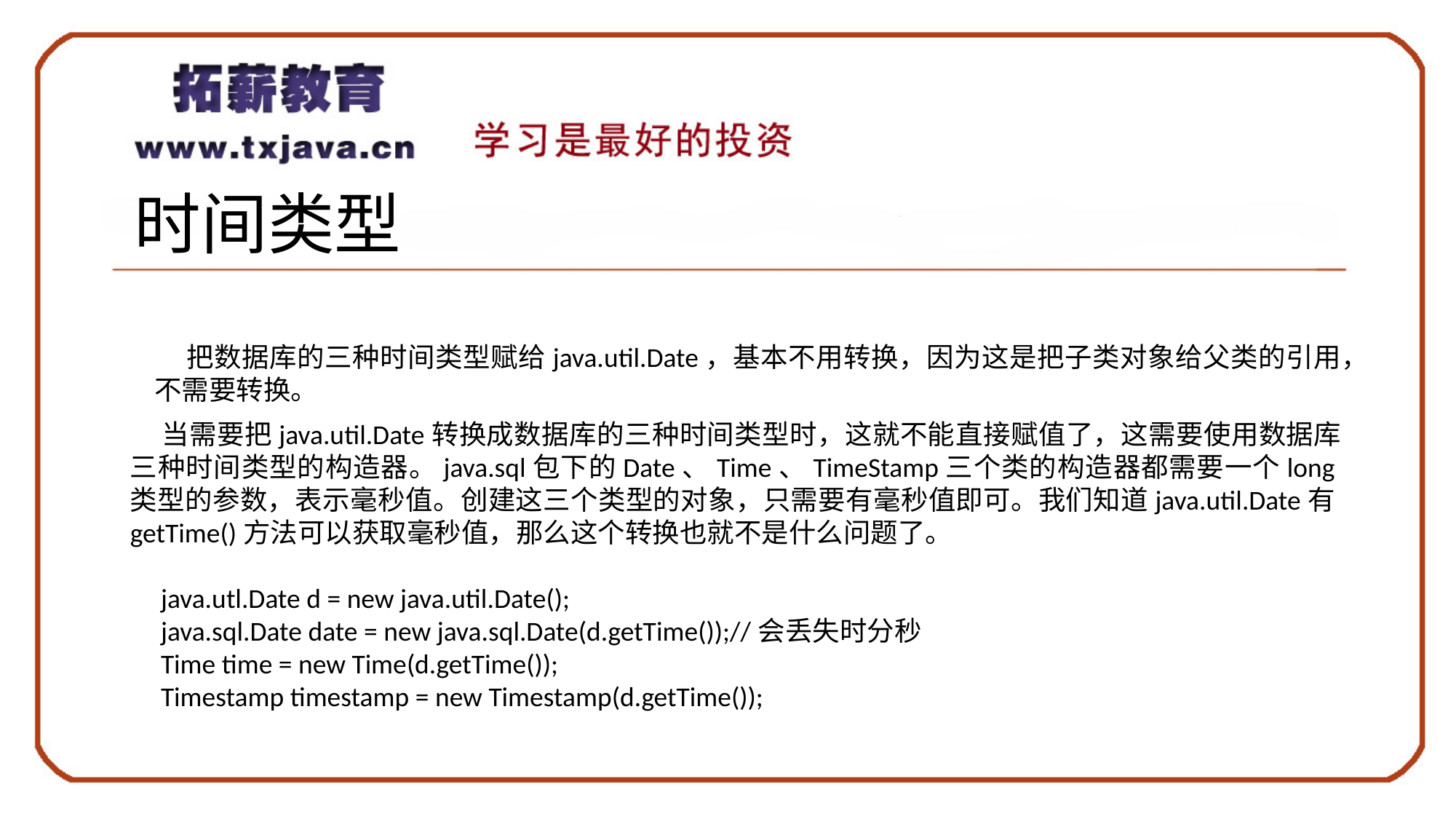

# 时间类型
把数据库的三种时间类型赋给java.util.Date，基本不用转换，因为这是把子类对象给父类的引用，不需要转换。
当需要把java.util.Date转换成数据库的三种时间类型时，这就不能直接赋值了，这需要使用数据库三种时间类型的构造器。java.sql包下的Date、Time、TimeStamp三个类的构造器都需要一个long类型的参数，表示毫秒值。创建这三个类型的对象，只需要有毫秒值即可。我们知道java.util.Date有getTime()方法可以获取毫秒值，那么这个转换也就不是什么问题了。

java.utl.Date d = new java.util.Date();
java.sql.Date date = new java.sql.Date(d.getTime());//会丢失时分秒
Time time = new Time(d.getTime());
Timestamp timestamp = new Timestamp(d.getTime());